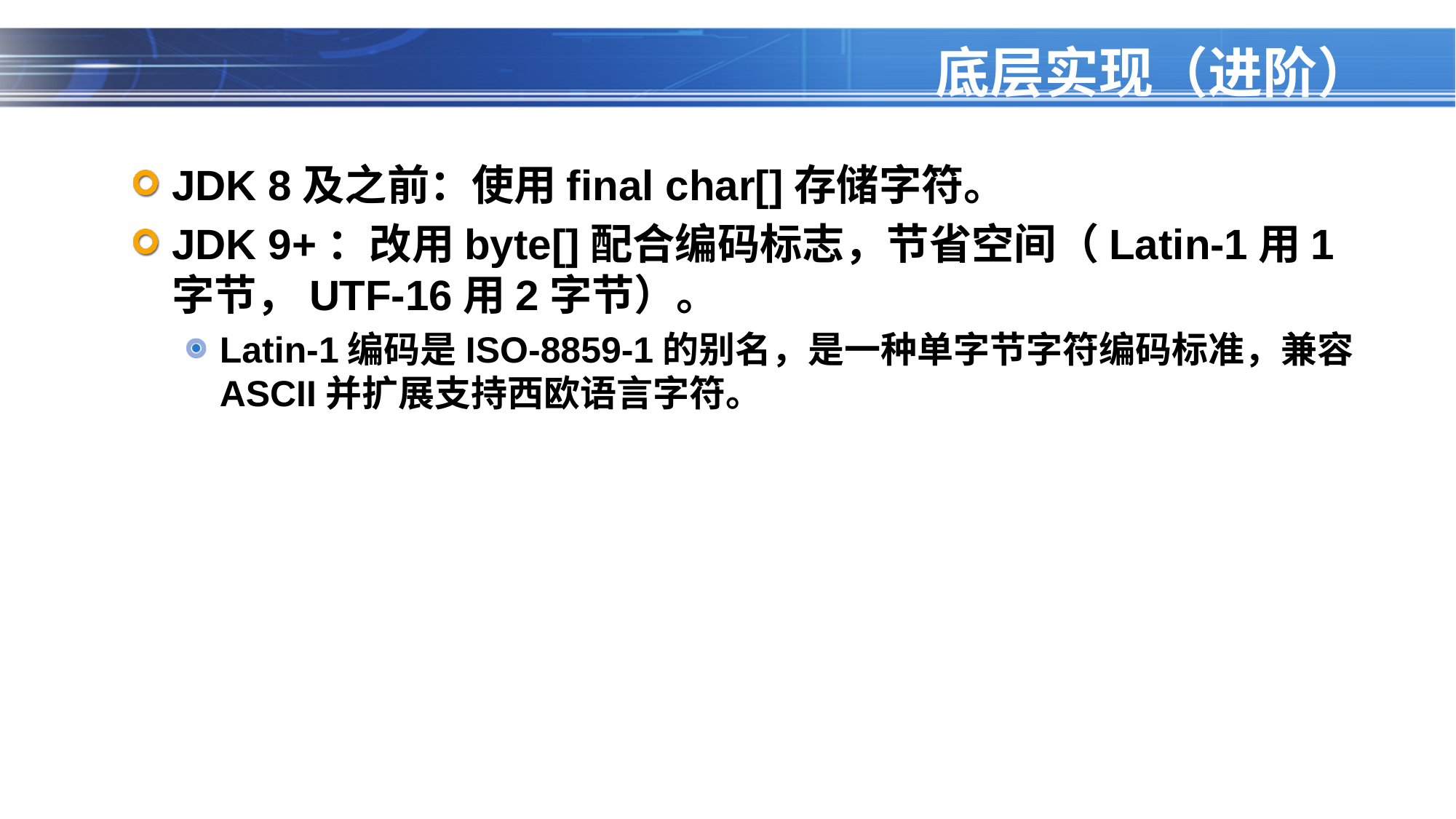

# 底层实现（进阶）‌
JDK 8及之前‌：使用final char[]存储字符。
‌JDK 9+‌：改用byte[]配合编码标志，节省空间（Latin-1用1字节，UTF-16用2字节）。
Latin-1编码是ISO-8859-1的别名，是一种单字节字符编码标准，兼容ASCII并扩展支持西欧语言字符。